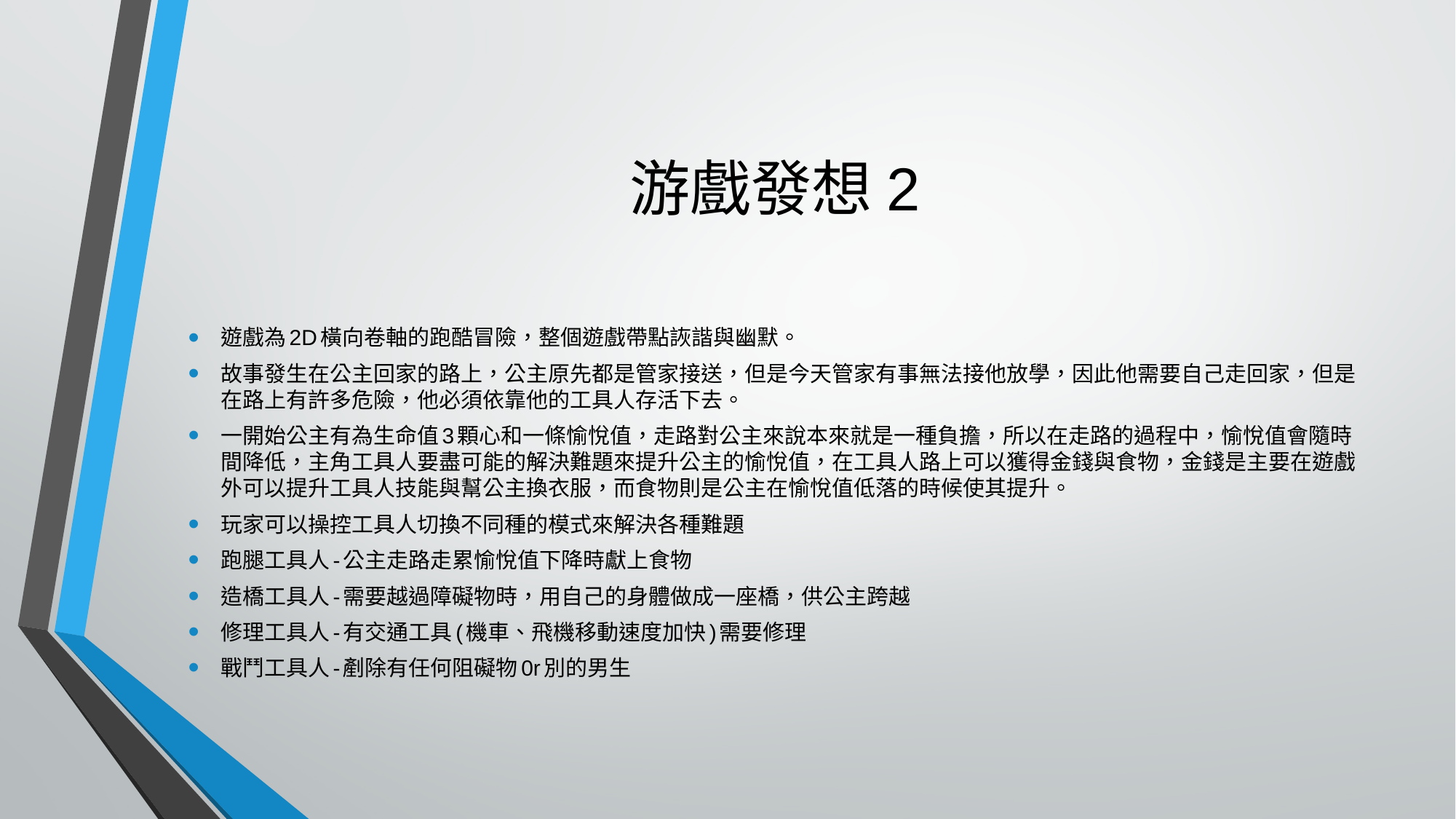

# 游戲發想2
遊戲為2D橫向卷軸的跑酷冒險，整個遊戲帶點詼諧與幽默。
故事發生在公主回家的路上，公主原先都是管家接送，但是今天管家有事無法接他放學，因此他需要自己走回家，但是在路上有許多危險，他必須依靠他的工具人存活下去。
一開始公主有為生命值3顆心和一條愉悅值，走路對公主來說本來就是一種負擔，所以在走路的過程中，愉悅值會隨時間降低，主角工具人要盡可能的解決難題來提升公主的愉悅值，在工具人路上可以獲得金錢與食物，金錢是主要在遊戲外可以提升工具人技能與幫公主換衣服，而食物則是公主在愉悅值低落的時候使其提升。
玩家可以操控工具人切換不同種的模式來解決各種難題
跑腿工具人-公主走路走累愉悅值下降時獻上食物
造橋工具人-需要越過障礙物時，用自己的身體做成一座橋，供公主跨越
修理工具人-有交通工具(機車、飛機移動速度加快)需要修理
戰鬥工具人-剷除有任何阻礙物0r別的男生